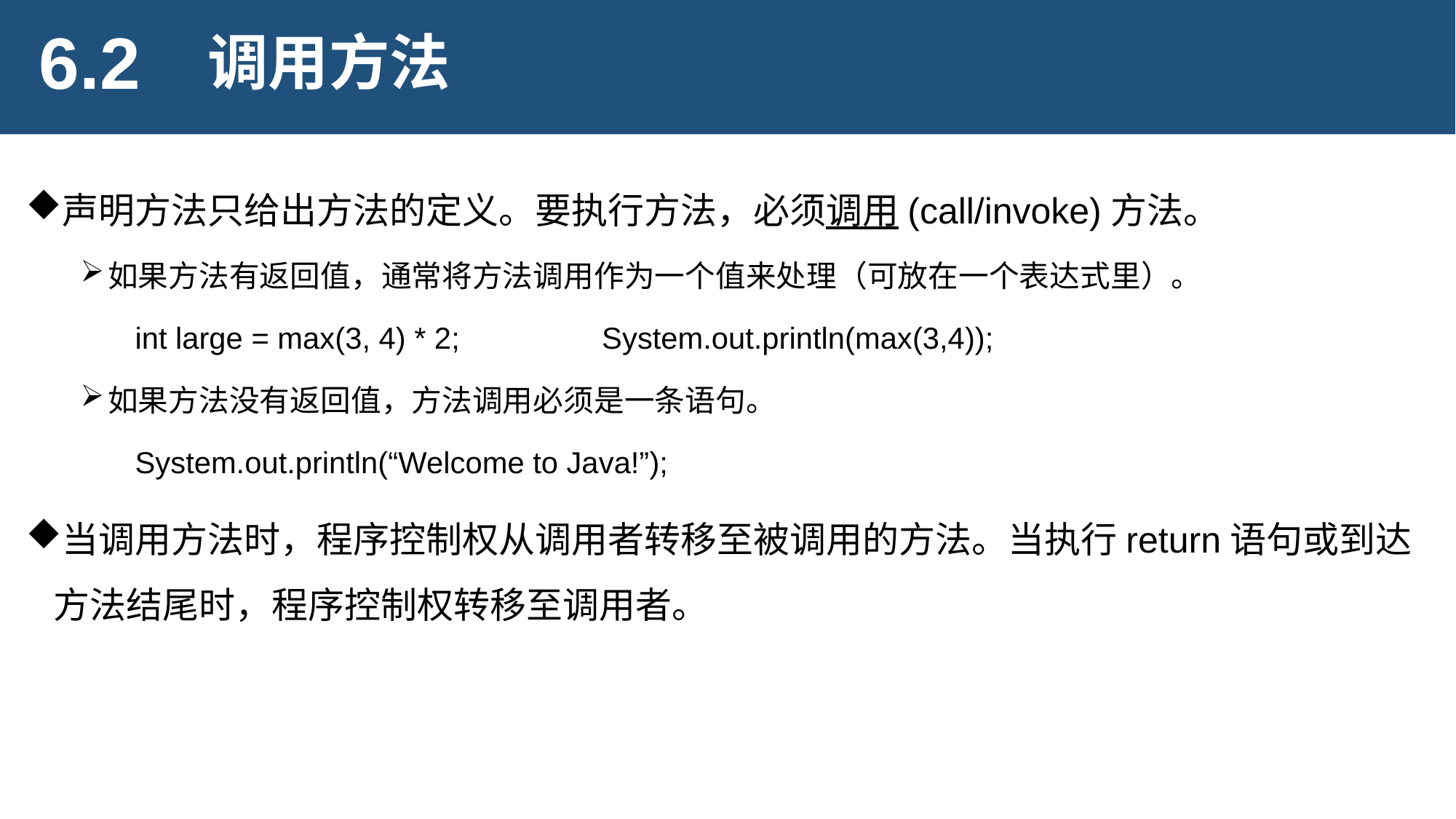

6.2
调用方法

声明方法只给出方法的定义。要执行方法，必须调用(call/invoke)方法。
如果方法有返回值，通常将方法调用作为一个值来处理（可放在一个表达式里）。
int large = max(3, 4) * 2;                 System.out.println(max(3,4));
如果方法没有返回值，方法调用必须是一条语句。
System.out.println(“Welcome to Java!”);
当调用方法时，程序控制权从调用者转移至被调用的方法。当执行return语句或到达方法结尾时，程序控制权转移至调用者。